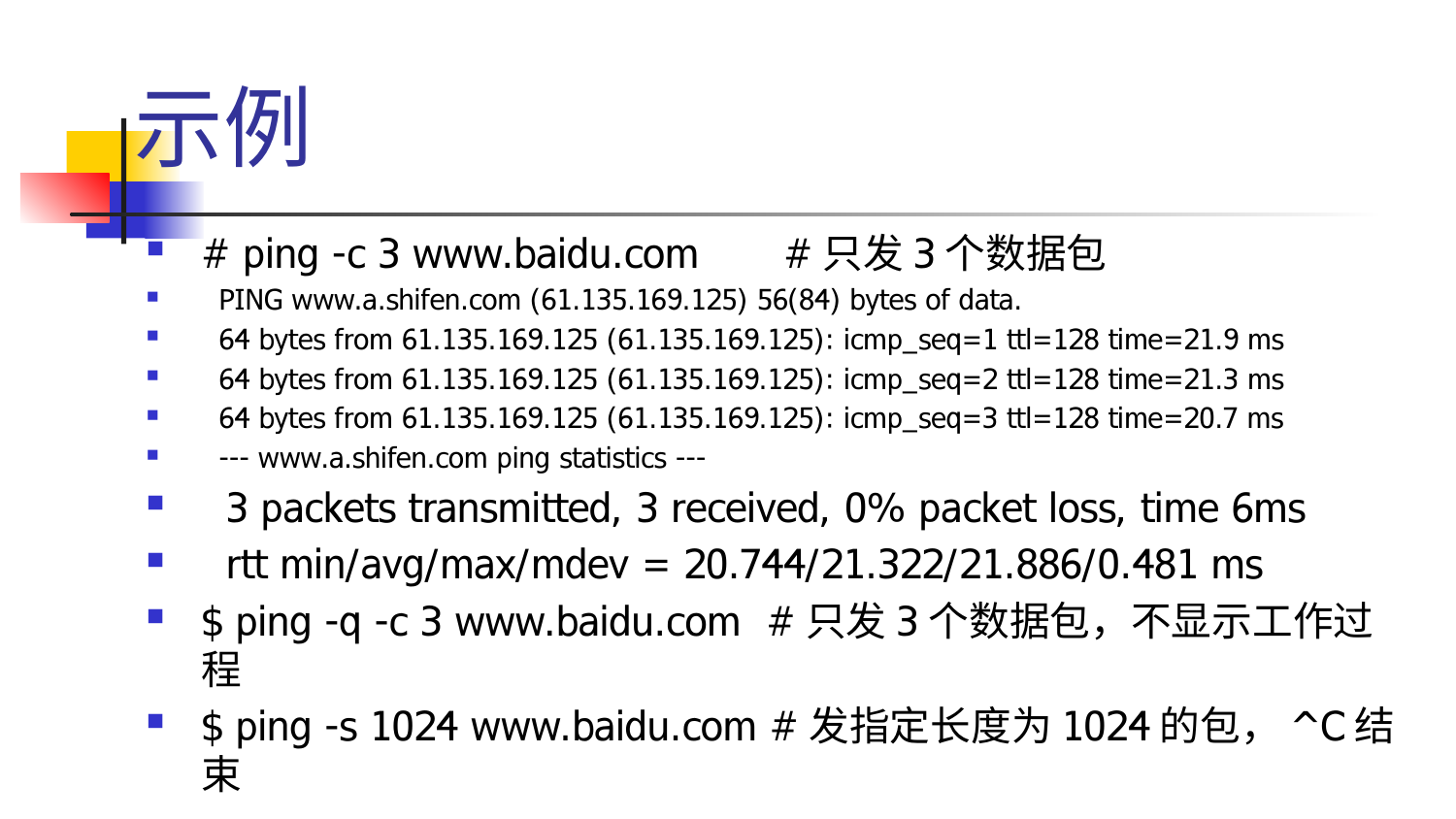

# 示例
# ping -c 3 www.baidu.com  	#只发3个数据包
  PING www.a.shifen.com (61.135.169.125) 56(84) bytes of data.
  64 bytes from 61.135.169.125 (61.135.169.125): icmp_seq=1 ttl=128 time=21.9 ms
  64 bytes from 61.135.169.125 (61.135.169.125): icmp_seq=2 ttl=128 time=21.3 ms
  64 bytes from 61.135.169.125 (61.135.169.125): icmp_seq=3 ttl=128 time=20.7 ms
  --- www.a.shifen.com ping statistics ---
  3 packets transmitted, 3 received, 0% packet loss, time 6ms
  rtt min/avg/max/mdev = 20.744/21.322/21.886/0.481 ms
$ ping -q -c 3 www.baidu.com  #只发3个数据包，不显示工作过程
$ ping -s 1024 www.baidu.com #发指定长度为1024的包，^C结束